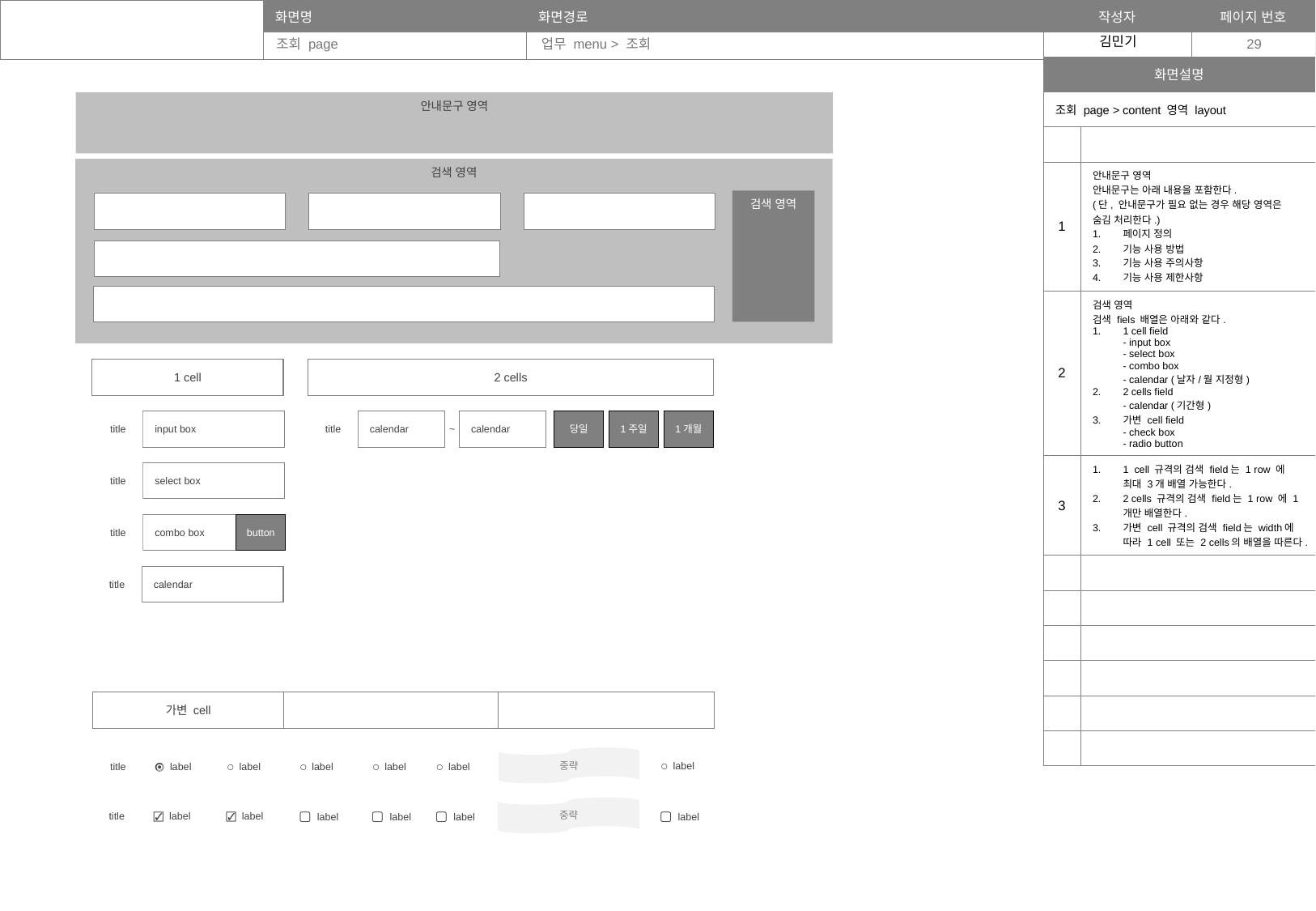

조회 page
업무 menu > 조회
29
| 화면설명 |  |
| --- | --- |
| 조회 page > content 영역 layout |  |
|  |  |
| 1 | 안내문구 영역 안내문구는 아래 내용을 포함한다. (단, 안내문구가 필요 없는 경우 해당 영역은 숨김 처리한다.) 페이지 정의 기능 사용 방법 기능 사용 주의사항 기능 사용 제한사항 |
| 2 | 검색 영역 검색 fiels 배열은 아래와 같다. 1 cell field - input box - select box - combo box - calendar (날자/월 지정형) 2 cells field - calendar (기간형) 가변 cell field - check box - radio button |
| 3 | 1 cell 규격의 검색 field는 1 row 에 최대 3개 배열 가능한다. 2 cells 규격의 검색 field는 1 row 에 1개만 배열한다. 가변 cell 규격의 검색 field는 width에 따라 1 cell 또는 2 cells의 배열을 따른다. |
|  |  |
|  |  |
|  |  |
|  |  |
|  |  |
|  |  |
안내문구 영역
검색 영역
검색 영역

1 cell
2 cells
title
input box
title
calendar
~
calendar
당일
1주일
1개월
title
select box
title
combo box
button
title
calendar
가변 cell

중략
⚪️  label
title
🔘  label
⚪️  label
⚪️  label
⚪️  label
⚪️  label
title
☑️  label
☑️  label
▢  label
▢  label
중략
▢  label
▢  label